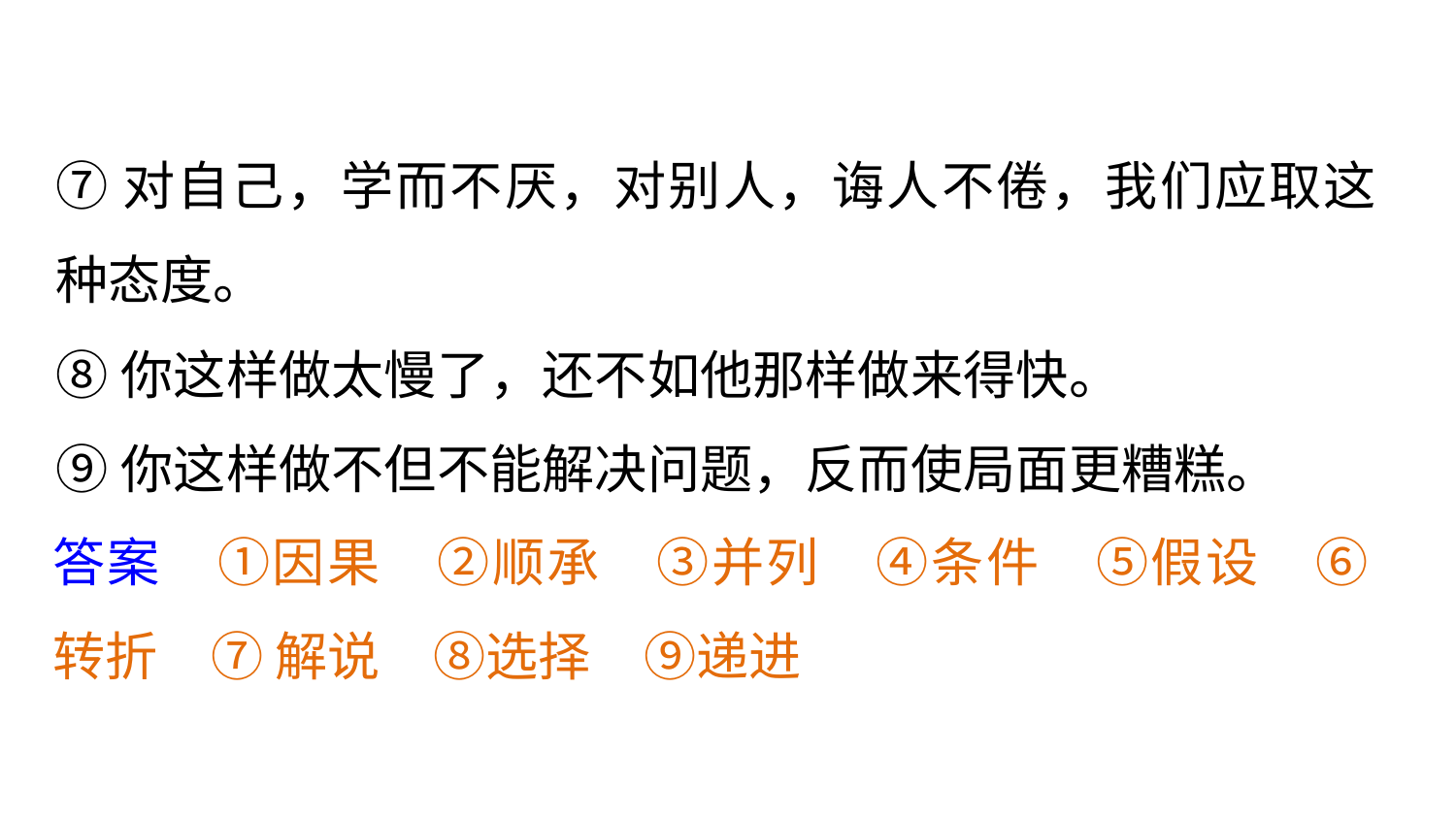

⑦对自己，学而不厌，对别人，诲人不倦，我们应取这种态度。
⑧你这样做太慢了，还不如他那样做来得快。
⑨你这样做不但不能解决问题，反而使局面更糟糕。
答案　①因果　②顺承　③并列　④条件　⑤假设　⑥转折　⑦ 解说　⑧选择　⑨递进